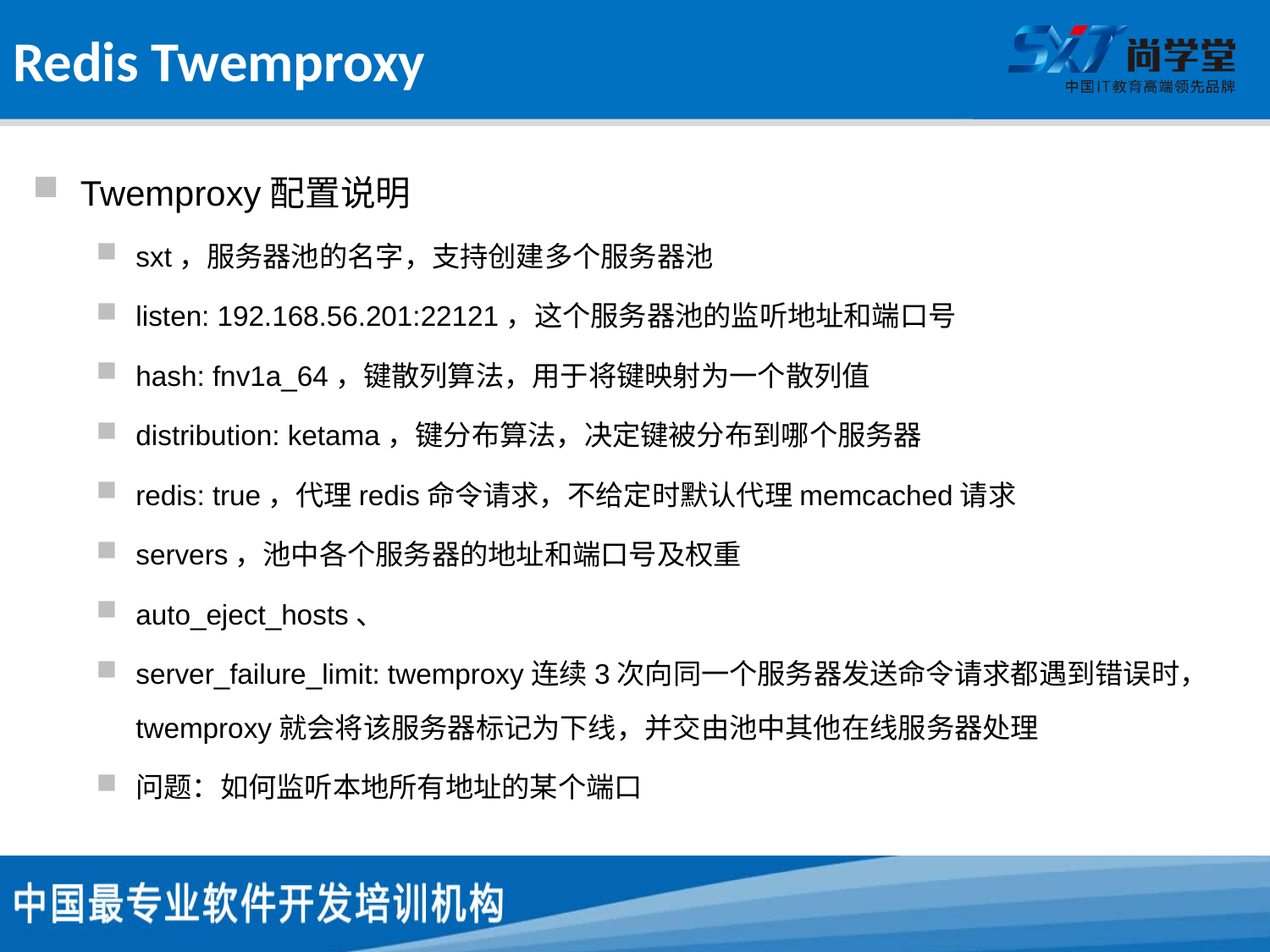

# Redis Twemproxy
Twemproxy配置说明
sxt，服务器池的名字，支持创建多个服务器池
listen: 192.168.56.201:22121，这个服务器池的监听地址和端口号
hash: fnv1a_64，键散列算法，用于将键映射为一个散列值
distribution: ketama，键分布算法，决定键被分布到哪个服务器
redis: true，代理redis命令请求，不给定时默认代理memcached请求
servers，池中各个服务器的地址和端口号及权重
auto_eject_hosts、
server_failure_limit: twemproxy连续3次向同一个服务器发送命令请求都遇到错误时，twemproxy就会将该服务器标记为下线，并交由池中其他在线服务器处理
问题：如何监听本地所有地址的某个端口